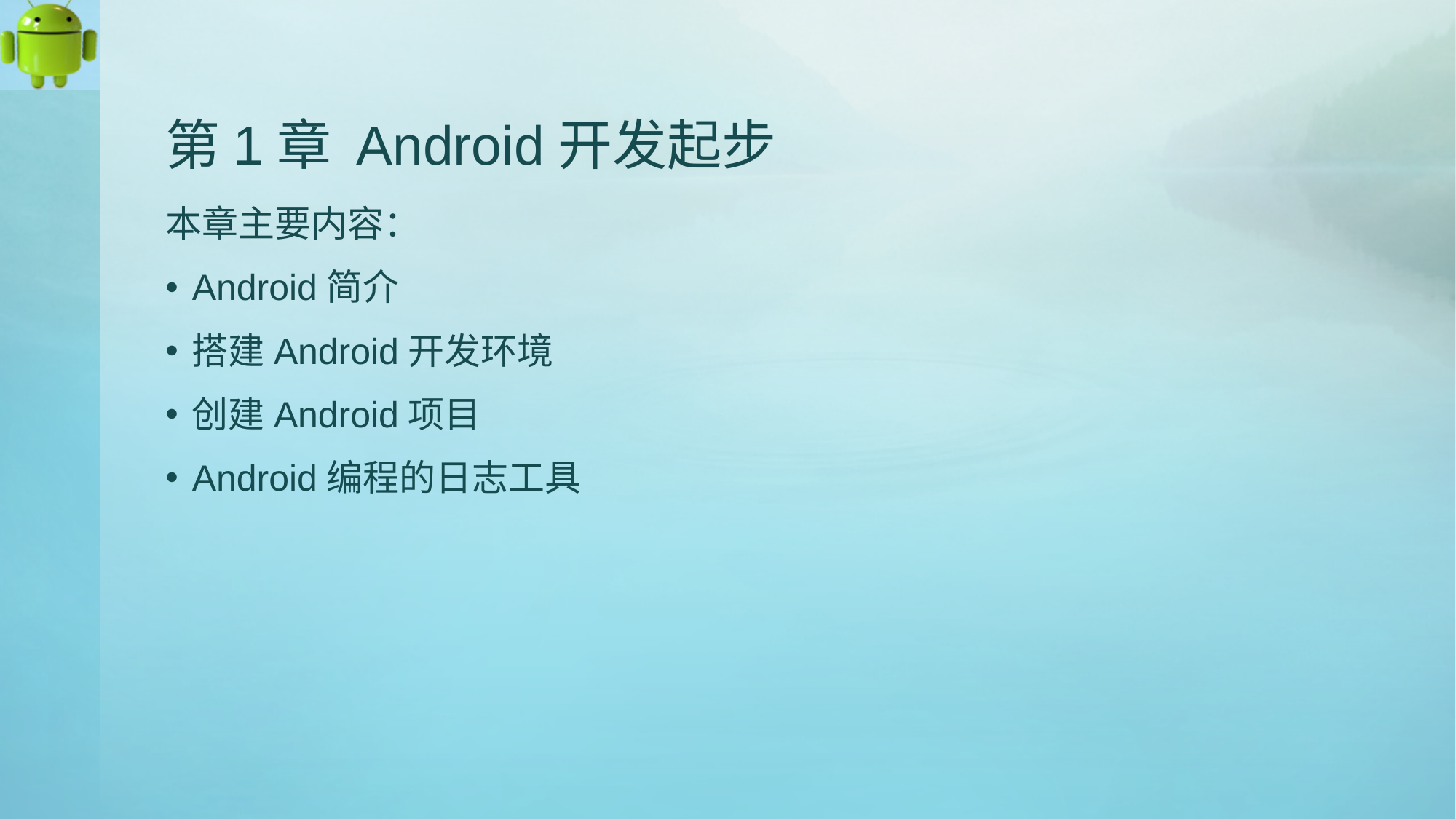

# 第1章 Android开发起步
本章主要内容：
Android简介
搭建Android开发环境
创建Android项目
Android编程的日志工具